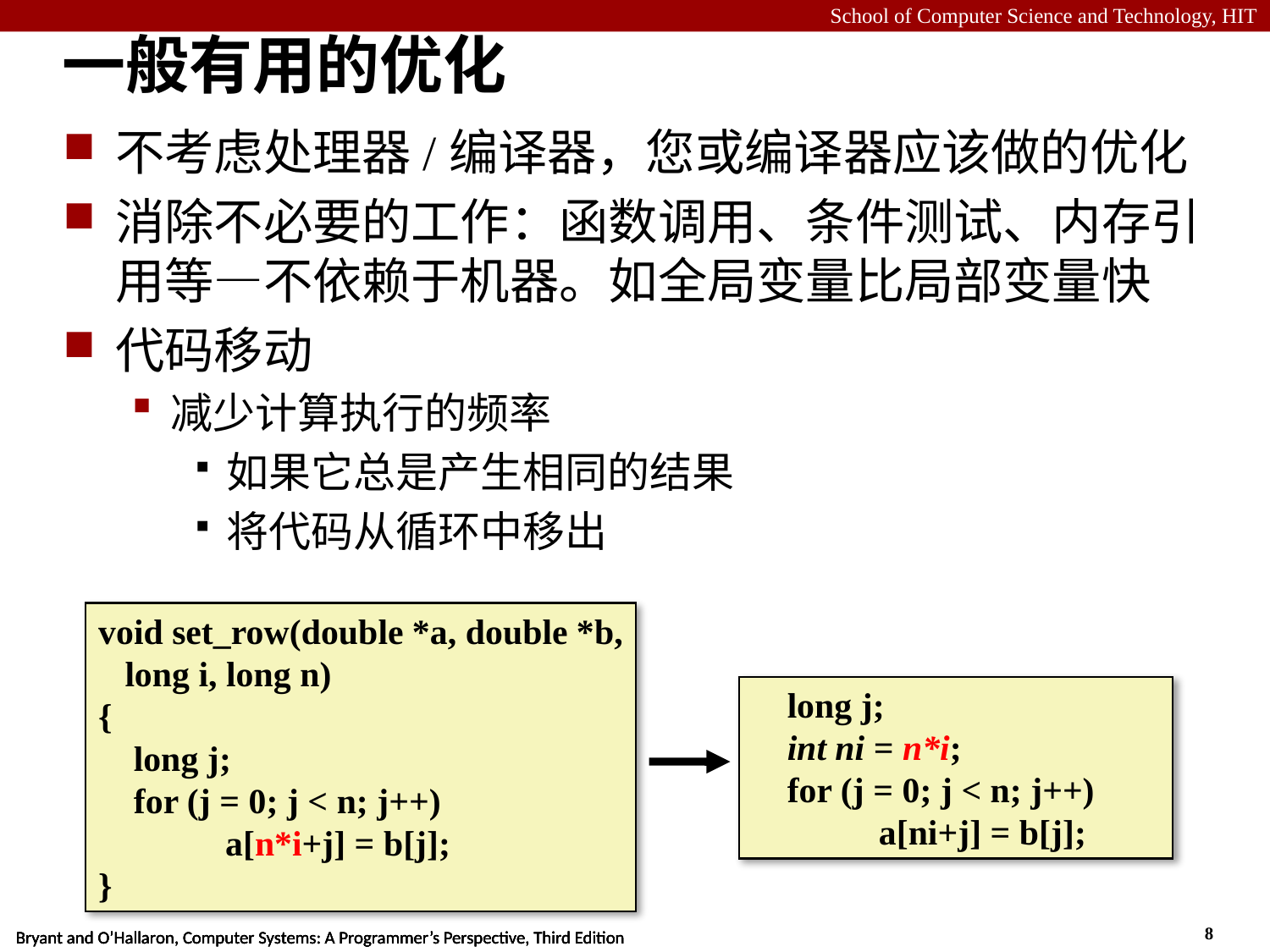

# 一般有用的优化
不考虑处理器/编译器，您或编译器应该做的优化
消除不必要的工作：函数调用、条件测试、内存引用等—不依赖于机器。如全局变量比局部变量快
代码移动
减少计算执行的频率
如果它总是产生相同的结果
将代码从循环中移出
void set_row(double *a, double *b,
   long i, long n)
{
    long j;
    for (j = 0; j < n; j++)
	a[n*i+j] = b[j];
}
    long j;
    int ni = n*i;
    for (j = 0; j < n; j++)
	a[ni+j] = b[j];